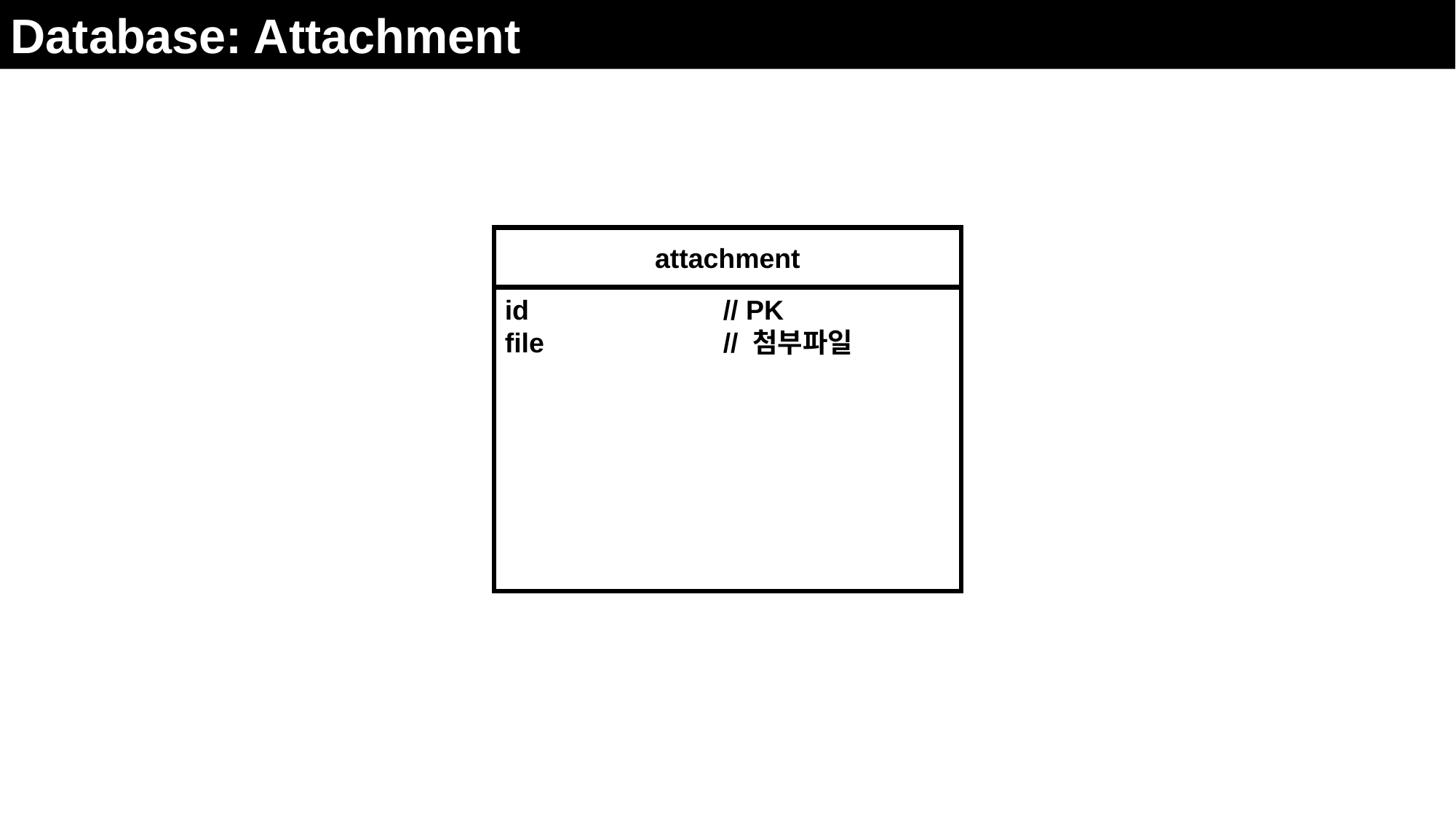

Database: Attachment
attachment
id		// PK
file		// 첨부파일